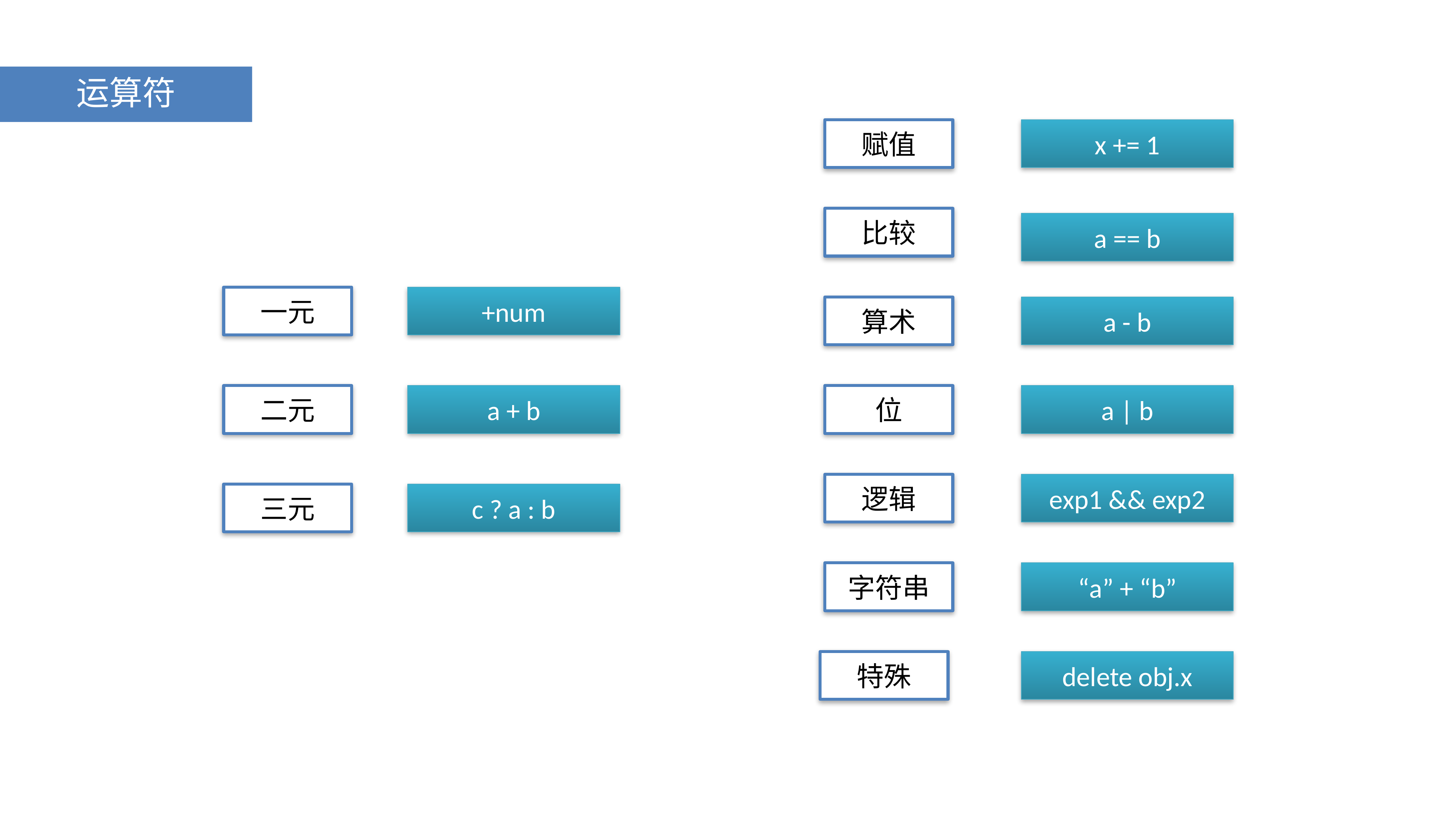

运算符
赋值
x += 1
比较
a == b
一元
+num
算术
a - b
二元
a + b
位
a | b
逻辑
exp1 && exp2
三元
c ? a : b
字符串
“a” + “b”
特殊
delete obj.x